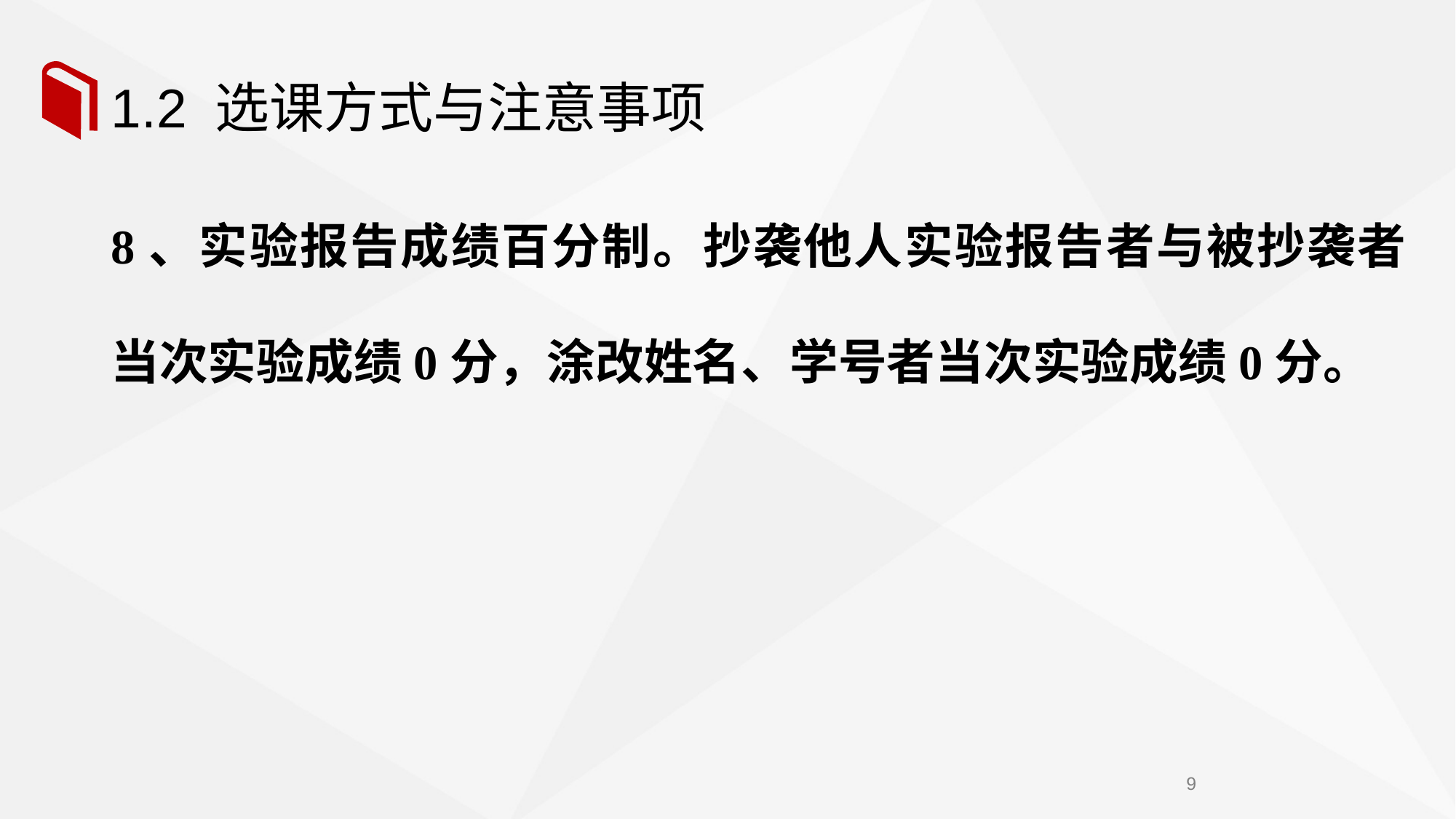

# 1.2 选课方式与注意事项
8、实验报告成绩百分制。抄袭他人实验报告者与被抄袭者当次实验成绩0分，涂改姓名、学号者当次实验成绩0分。
9